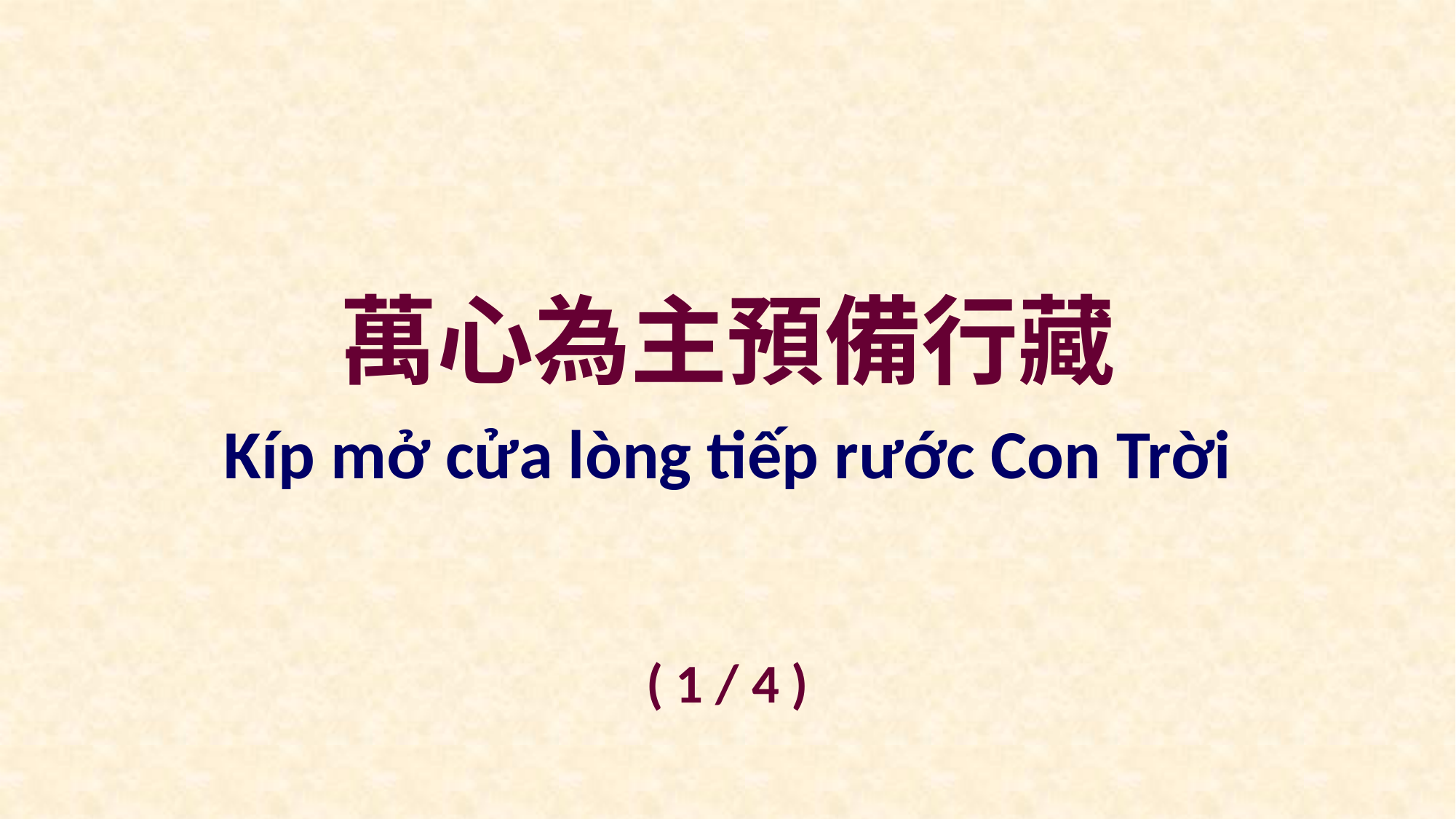

萬心為主預備行藏
Kíp mở cửa lòng tiếp rước Con Trời
( 1 / 4 )